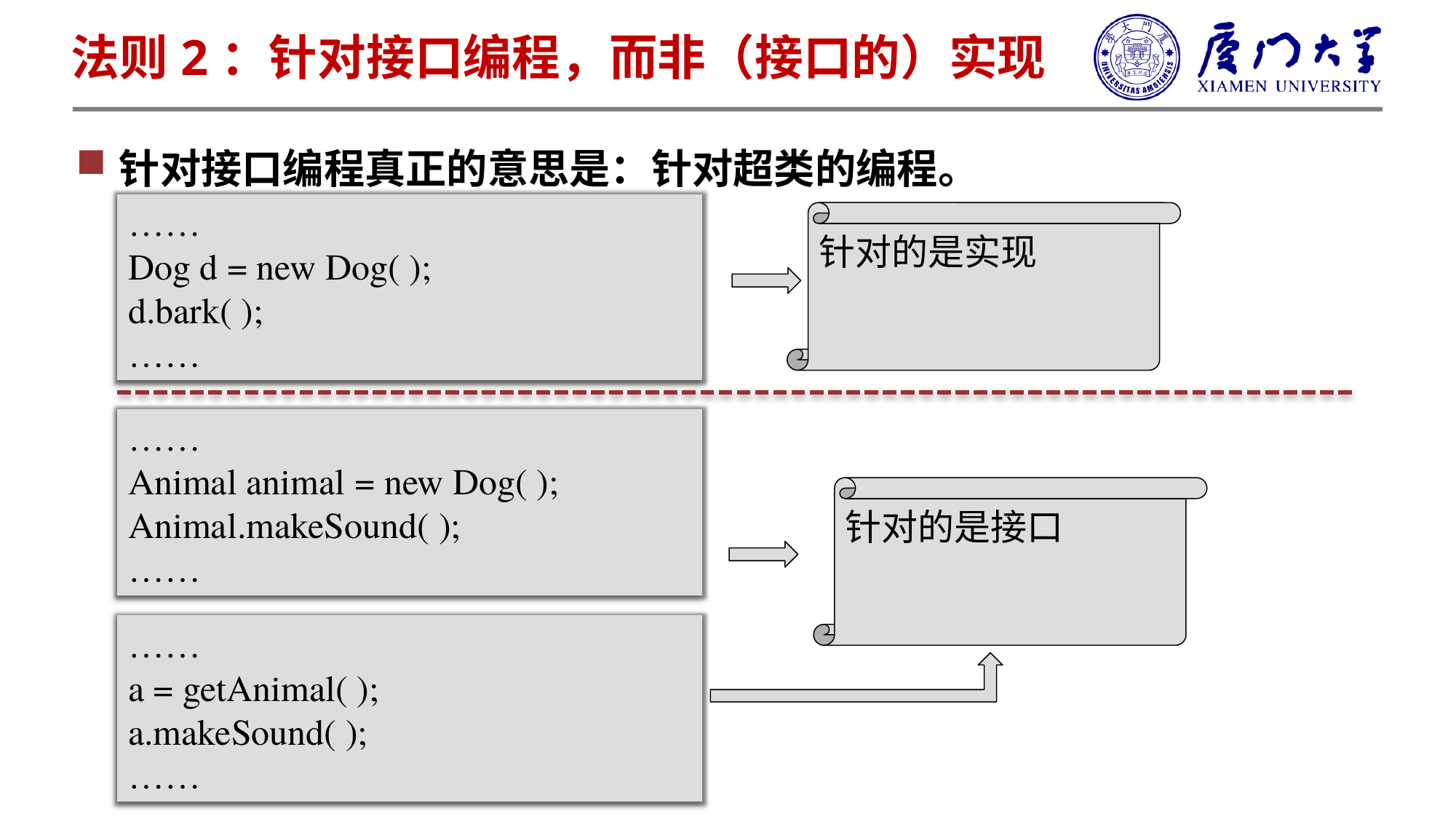

法则2：针对接口编程，而非（接口的）实现
针对接口编程真正的意思是：针对超类的编程。

……
Dog d = new Dog( );
d.bark( );
……
针对的是实现

……
Animal animal = new Dog( );
Animal.makeSound( );
……
针对的是接口

……
a = getAnimal( );
a.makeSound( );
……